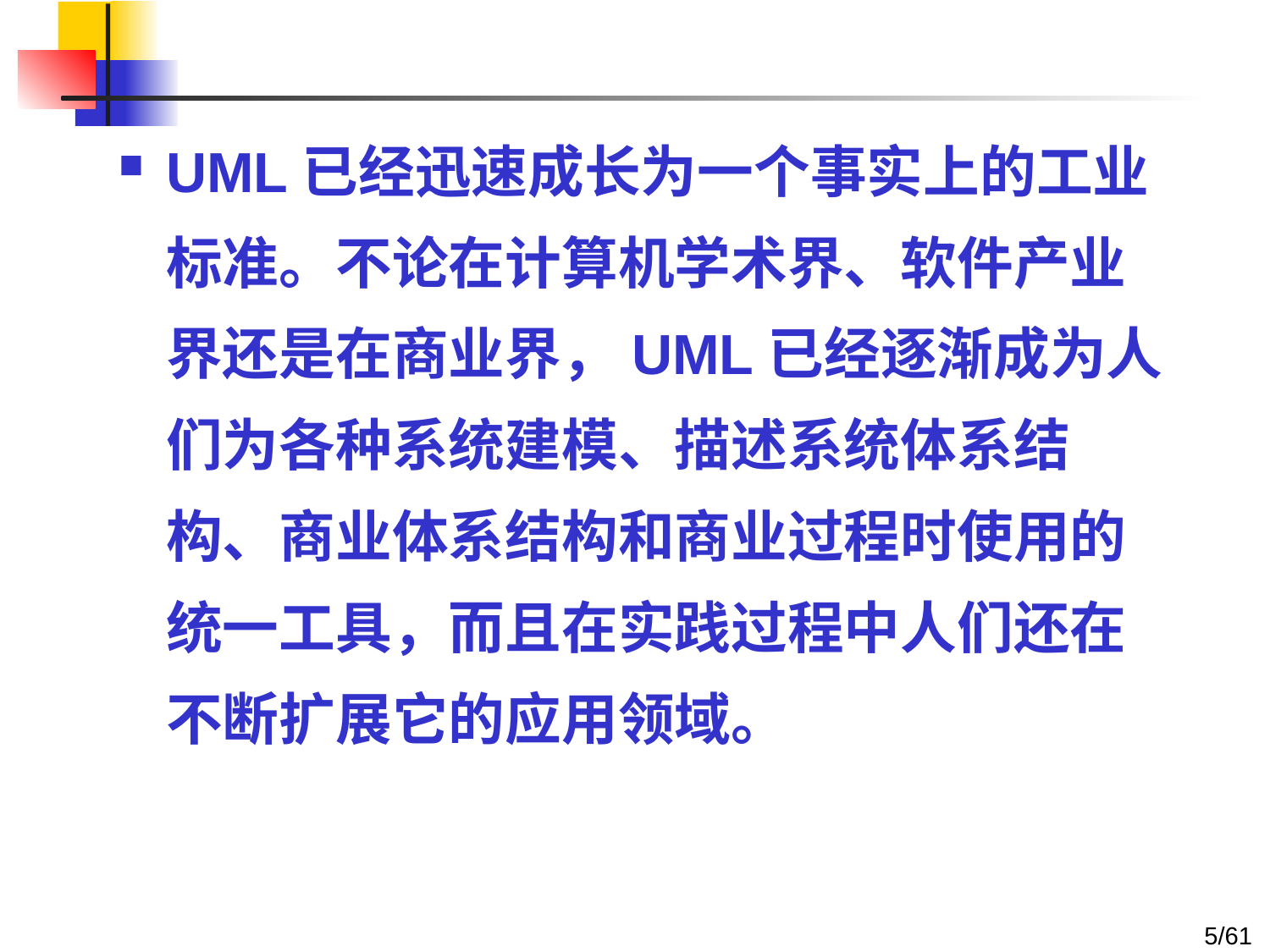

UML已经迅速成长为一个事实上的工业标准。不论在计算机学术界、软件产业界还是在商业界，UML已经逐渐成为人们为各种系统建模、描述系统体系结构、商业体系结构和商业过程时使用的统一工具，而且在实践过程中人们还在不断扩展它的应用领域。
5/61